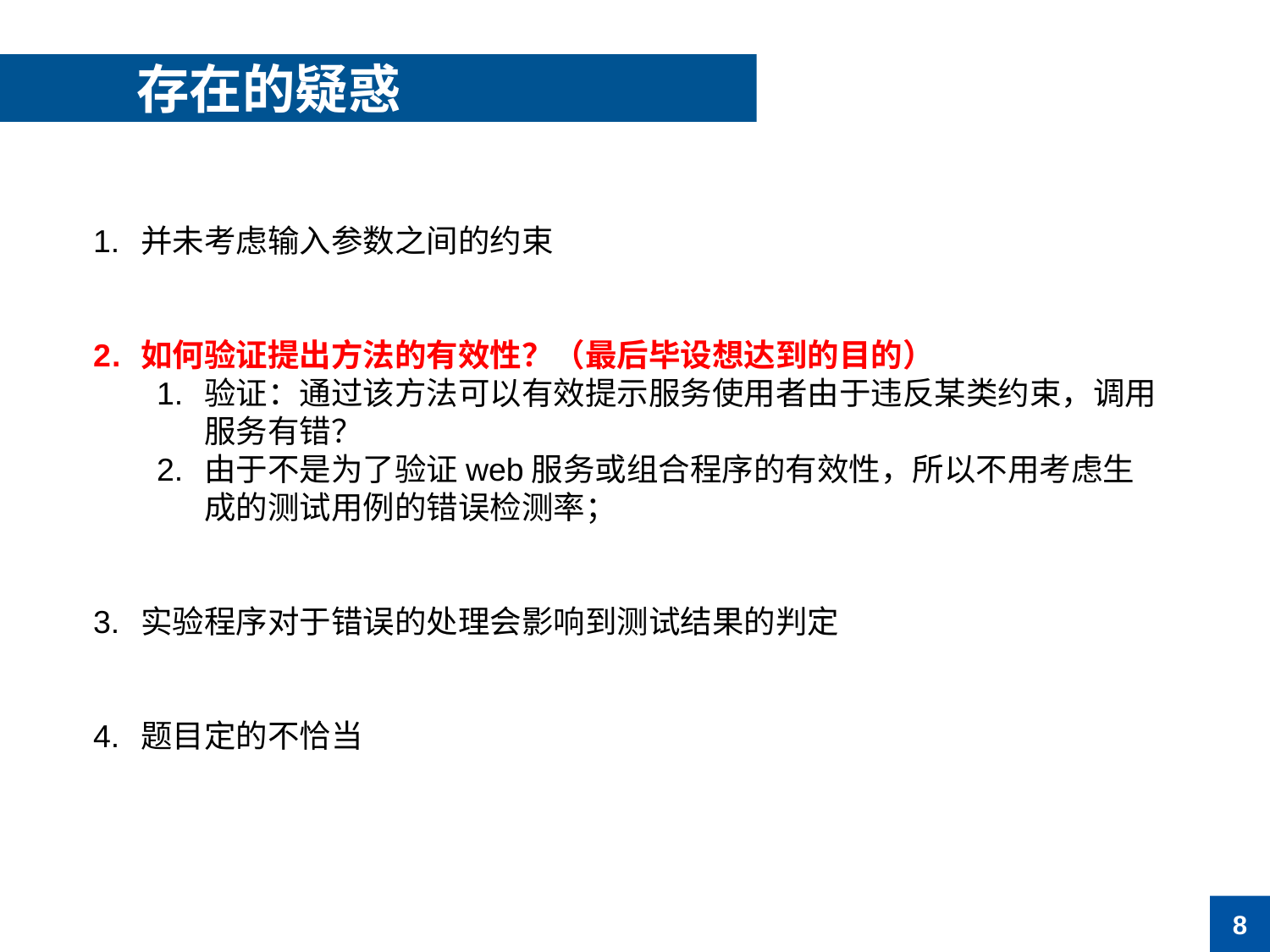

存在的疑惑
并未考虑输入参数之间的约束

如何验证提出方法的有效性？（最后毕设想达到的目的）
验证：通过该方法可以有效提示服务使用者由于违反某类约束，调用服务有错？
由于不是为了验证web服务或组合程序的有效性，所以不用考虑生成的测试用例的错误检测率；

实验程序对于错误的处理会影响到测试结果的判定

题目定的不恰当
8